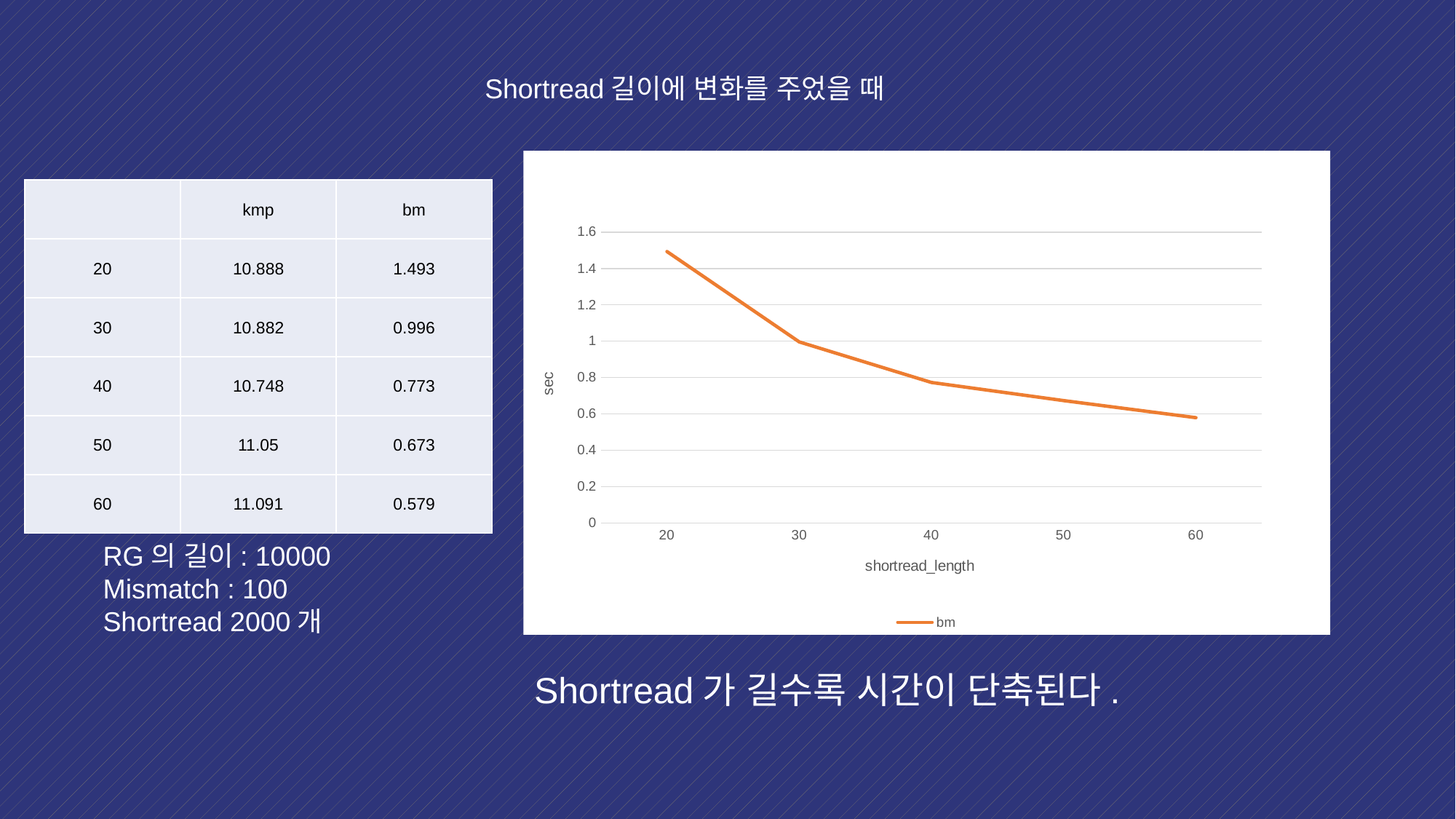

Shortread길이에 변화를 주었을 때

### Chart

| Category | bm |
|---|---|
| 20 | 1.493 |
| 30 | 0.996 |
| 40 | 0.773 |
| 50 | 0.673 |
| 60 | 0.579 |
|  | kmp | bm |
| --- | --- | --- |
| 20 | 10.888 | 1.493 |
| 30 | 10.882 | 0.996 |
| 40 | 10.748 | 0.773 |
| 50 | 11.05 | 0.673 |
| 60 | 11.091 | 0.579 |
RG의 길이: 10000
Mismatch : 100
Shortread 2000개
Shortread가 길수록 시간이 단축된다.